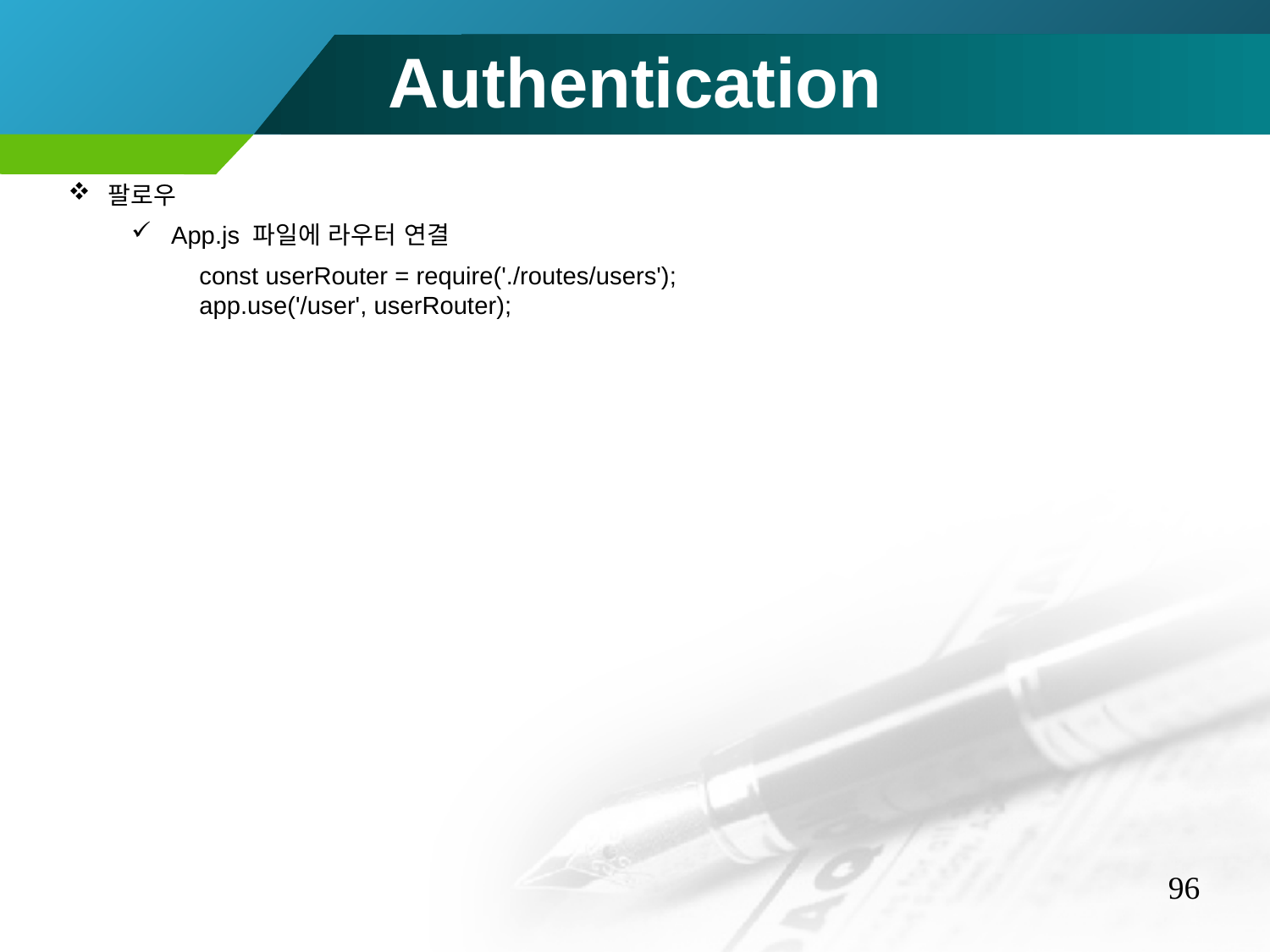

Authentication
팔로우
App.js 파일에 라우터 연결
const userRouter = require('./routes/users');
app.use('/user', userRouter);
96